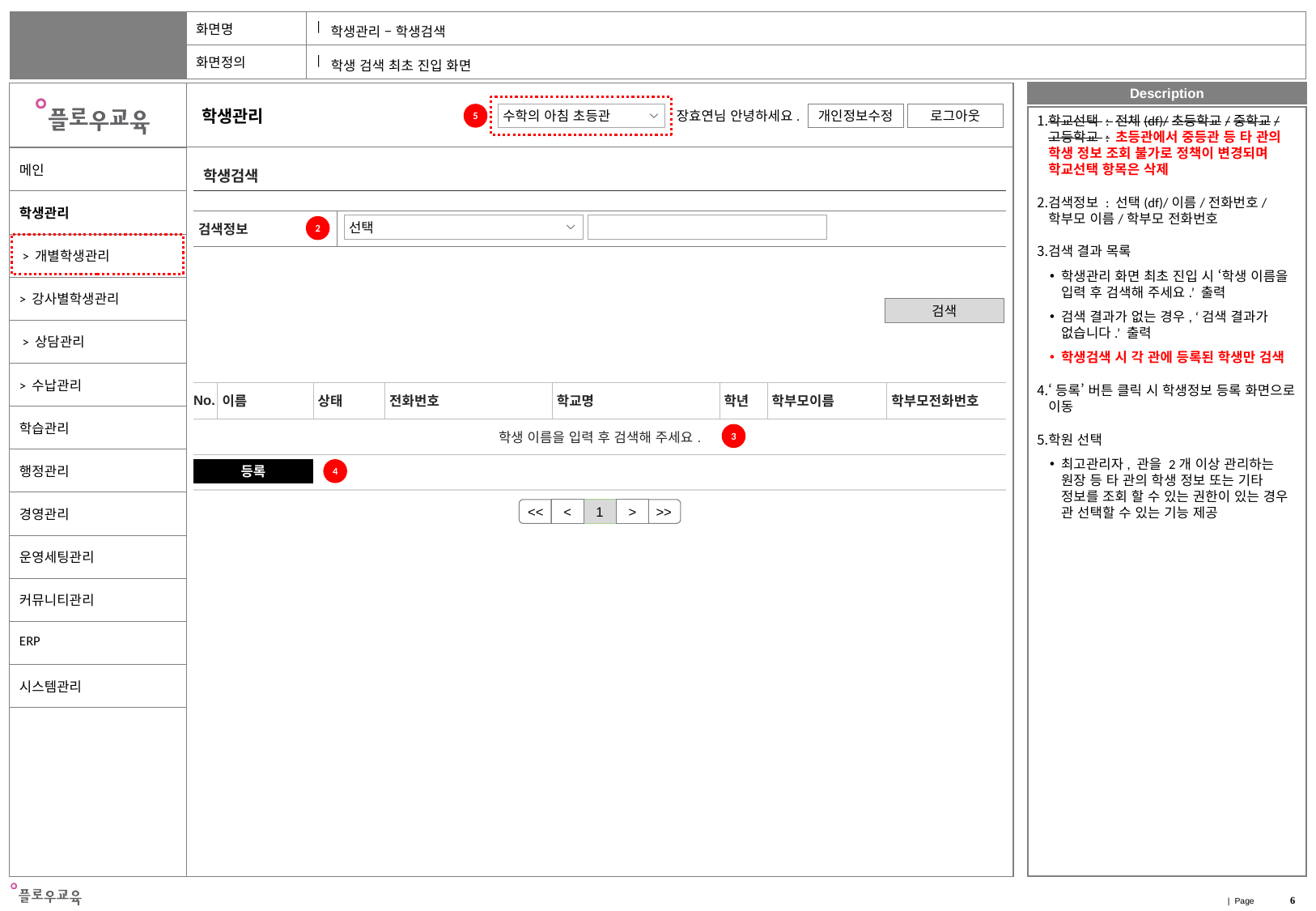

학생관리 – 학생검색
학생 검색 최초 진입 화면

5
학교선택 : 전체(df)/초등학교/중학교/고등학교 : 초등관에서 중등관 등 타 관의 학생 정보 조회 불가로 정책이 변경되며 학교선택 항목은 삭제
검색정보 : 선택(df)/이름/전화번호/학부모 이름/학부모 전화번호
검색 결과 목록
학생관리 화면 최초 진입 시 ‘학생 이름을 입력 후 검색해 주세요.’ 출력
검색 결과가 없는 경우, ‘검색 결과가 없습니다.’ 출력
학생검색 시 각 관에 등록된 학생만 검색
‘등록’ 버튼 클릭 시 학생정보 등록 화면으로 이동
학원 선택
최고관리자, 관을 2개 이상 관리하는 원장 등 타 관의 학생 정보 또는 기타 정보를 조회 할 수 있는 권한이 있는 경우 관 선택할 수 있는 기능 제공
| 학생검색 |
| --- |
| 검색정보 |  |
| --- | --- |
선택

2

검색
| No. | 이름 | 상태 | 전화번호 | 학교명 | 학년 | 학부모이름 | 학부모전화번호 |
| --- | --- | --- | --- | --- | --- | --- | --- |
| 학생 이름을 입력 후 검색해 주세요. |  |  |  |  |  |  |  |
|  |  |  |  |  |  |  |  |
3
등록
4
>
<
<<
>>
1
6